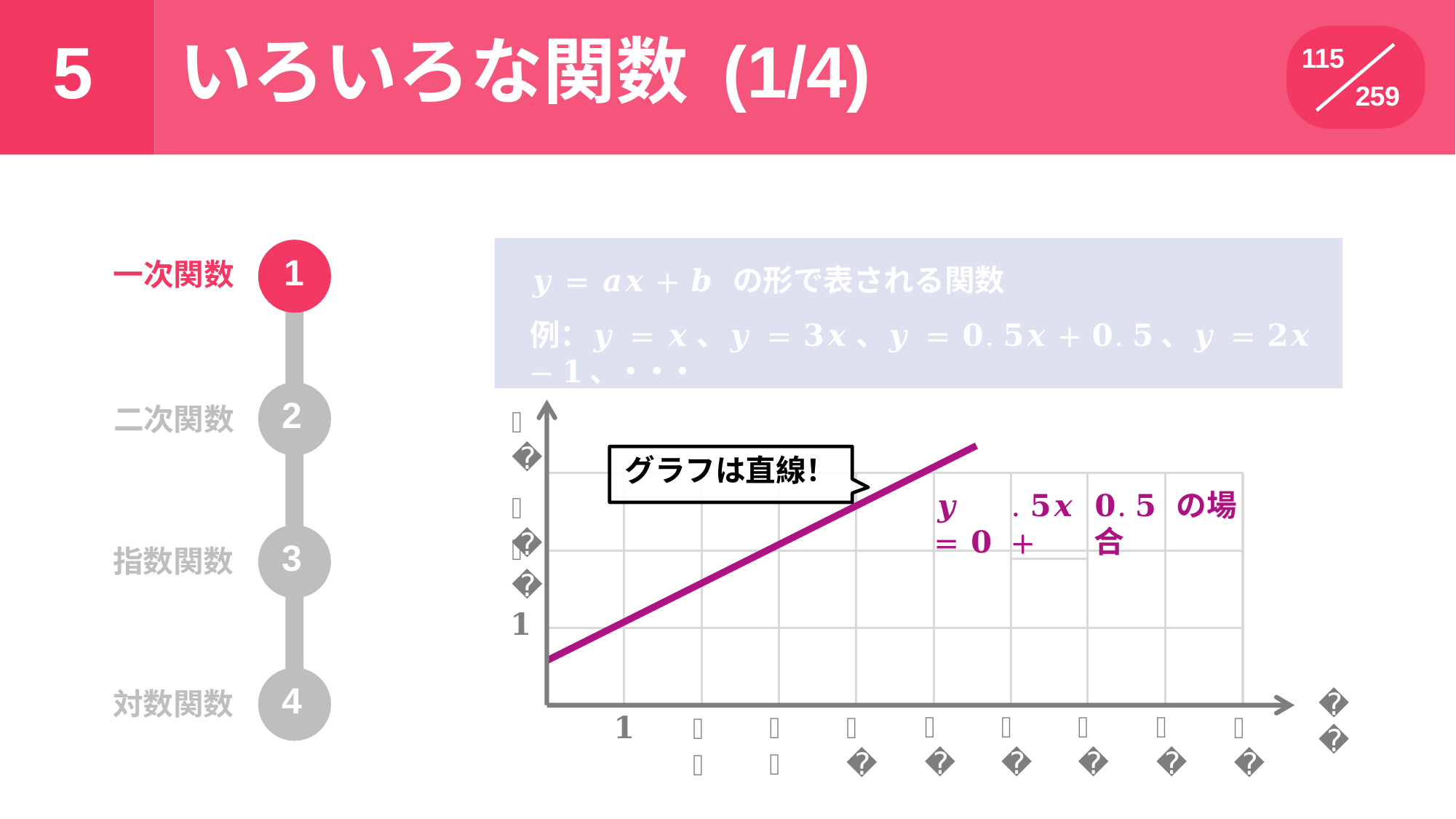

いろいろな関数 (1/4)
# 5
115
259
𝒚 = 𝒂𝒙 + 𝒃 の形で表される関数
例：𝒚 = 𝒙、𝒚 = 𝟑𝒙、𝒚 = 𝟎. 𝟓𝒙 + 𝟎. 𝟓、𝒚 = 𝟐𝒙 − 𝟏、•••

一次関数	1
𝒚
𝟑
2
二次関数

グラフは直線！
. 𝟓𝒙 +

𝒚 = 𝟎
𝟎. 𝟓 の場合

𝟐
3
指数関数
𝟏

4
𝒙
対数関数
𝟖
𝟓
𝟔
𝟕
𝟏
𝟑
𝟒
𝟗
𝟐